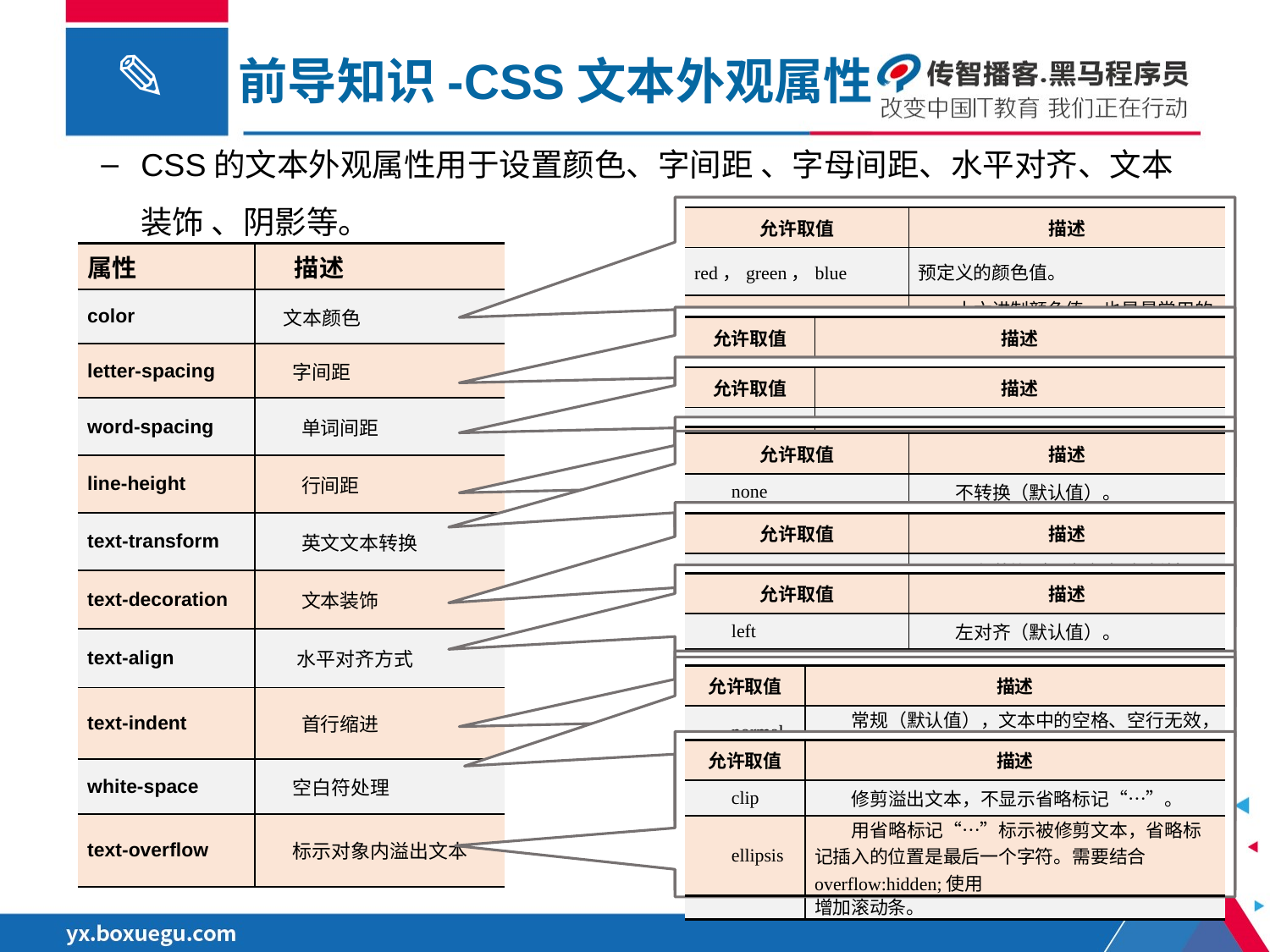

前导知识-CSS文本外观属性
CSS的文本外观属性用于设置颜色、字间距 、字母间距、水平对齐、文本装饰 、阴影等。

| 允许取值 | 描述 |
| --- | --- |
| red，green，blue | 预定义的颜色值。 |
| #FF0000，#FF6600，#29D794 | 十六进制颜色值，也是最常用的定义颜色的方式。 |
| rgba(255,0,0,0.5)或rgba(100%,0%,0%,0.5) | r：红色值；g：绿色值；b：蓝色值，rgb的取值可以是正整数也可以是百分数。a：透明度，取值0~1之间。 |
| 属性 | 描述 |
| --- | --- |
| color | 文本颜色 |
| letter-spacing | 字间距 |
| word-spacing | 单词间距 |
| line-height | 行间距 |
| text-transform | 英文文本转换 |
| text-decoration | 文本装饰 |
| text-align | 水平对齐方式 |
| text-indent | 首行缩进 |
| white-space | 空白符处理 |
| text-overflow | 标示对象内溢出文本 |

| 允许取值 | 描述 |
| --- | --- |
| normal，0.5em，30px | 用于定义字符与字符之间的空白，normal为默认值，其属性值可为不同单位的数值，允许使用负值。 |

| 允许取值 | 描述 |
| --- | --- |
| normal，0.5em，30px | 用于增加或减少单词间的空白（即字间隔）。默认值normal，其属性值可为不同单位的数值，允许使用负值。 |

| 允许取值 | 描述 |
| --- | --- |
| 5px，3em，150% | 用于定义行与行之间的距离，属性值单位有三种，分别为像素px，相对值em和百分比%，实际工作中使用最多的是像素px。 |

| 允许取值 | 描述 |
| --- | --- |
| none | 不转换（默认值）。 |
| capitalize | 首字母大写。 |
| uppercase | 全部字符转换为大写。 |
| lowercase | 全部字符转换为小写。 |

| 允许取值 | 描述 |
| --- | --- |
| none | 没有装饰（正常文本默认值）。 |
| underline | 设置文本下划线。 |
| overline | 设置文本上划线。 |
| line-through | 设置文本删除线。 |

| 允许取值 | 描述 |
| --- | --- |
| left | 左对齐（默认值）。 |
| right | 右对齐。 |
| center | 居中对齐。 |

| 允许取值 | 描述 |
| --- | --- |
| 2em，50px，30% | 用于设置首行文本的缩进，其属性值可为不同单位的数值、em字符宽度的倍数、或相对于浏览器窗口宽度的百分比%，允许使用负值， 建议使用em作为设置单位。 |
| 允许取值 | 描述 |
| --- | --- |
| normal | 常规（默认值），文本中的空格、空行无效，满行（到达区域边界）后自动换行。 |
| pre | 预格式化，按文档的书写格式保留空格、空行原样显示。 |
| nowrap | 合并所有空白符为一个空白符，强制文本不能换行，除非遇到换行标记<br />。内容超出元素的边界也不换行，若超出浏览器页面则会自动增加滚动条。 |

| 允许取值 | 描述 |
| --- | --- |
| clip | 修剪溢出文本，不显示省略标记“…”。 |
| ellipsis | 用省略标记“…”标示被修剪文本，省略标记插入的位置是最后一个字符。需要结合overflow:hidden;使用 |